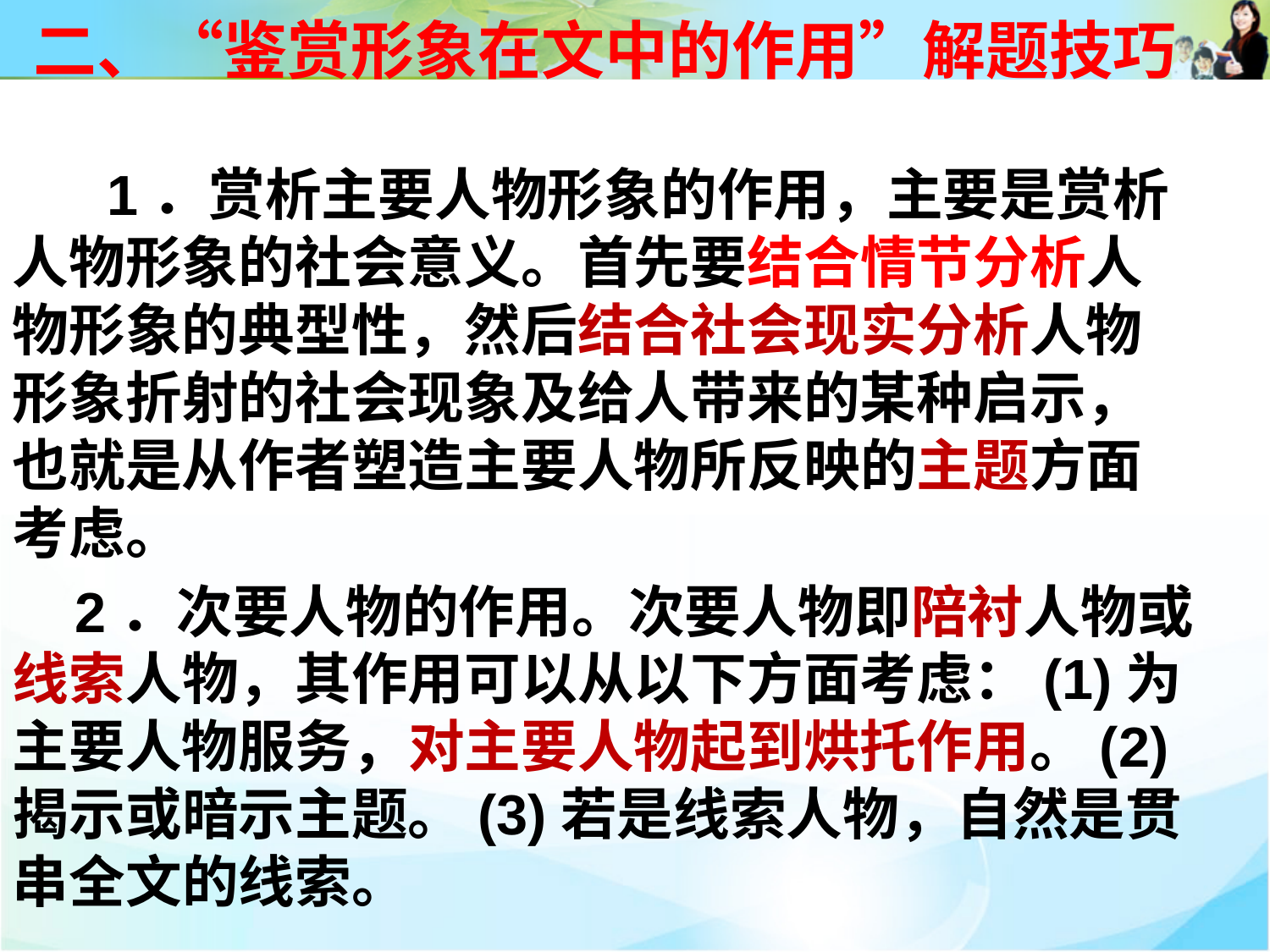

二、“鉴赏形象在文中的作用”解题技巧

　　1．赏析主要人物形象的作用，主要是赏析人物形象的社会意义。首先要结合情节分析人物形象的典型性，然后结合社会现实分析人物形象折射的社会现象及给人带来的某种启示，也就是从作者塑造主要人物所反映的主题方面考虑。
    2．次要人物的作用。次要人物即陪衬人物或线索人物，其作用可以从以下方面考虑：(1)为主要人物服务，对主要人物起到烘托作用。(2)揭示或暗示主题。(3)若是线索人物，自然是贯串全文的线索。